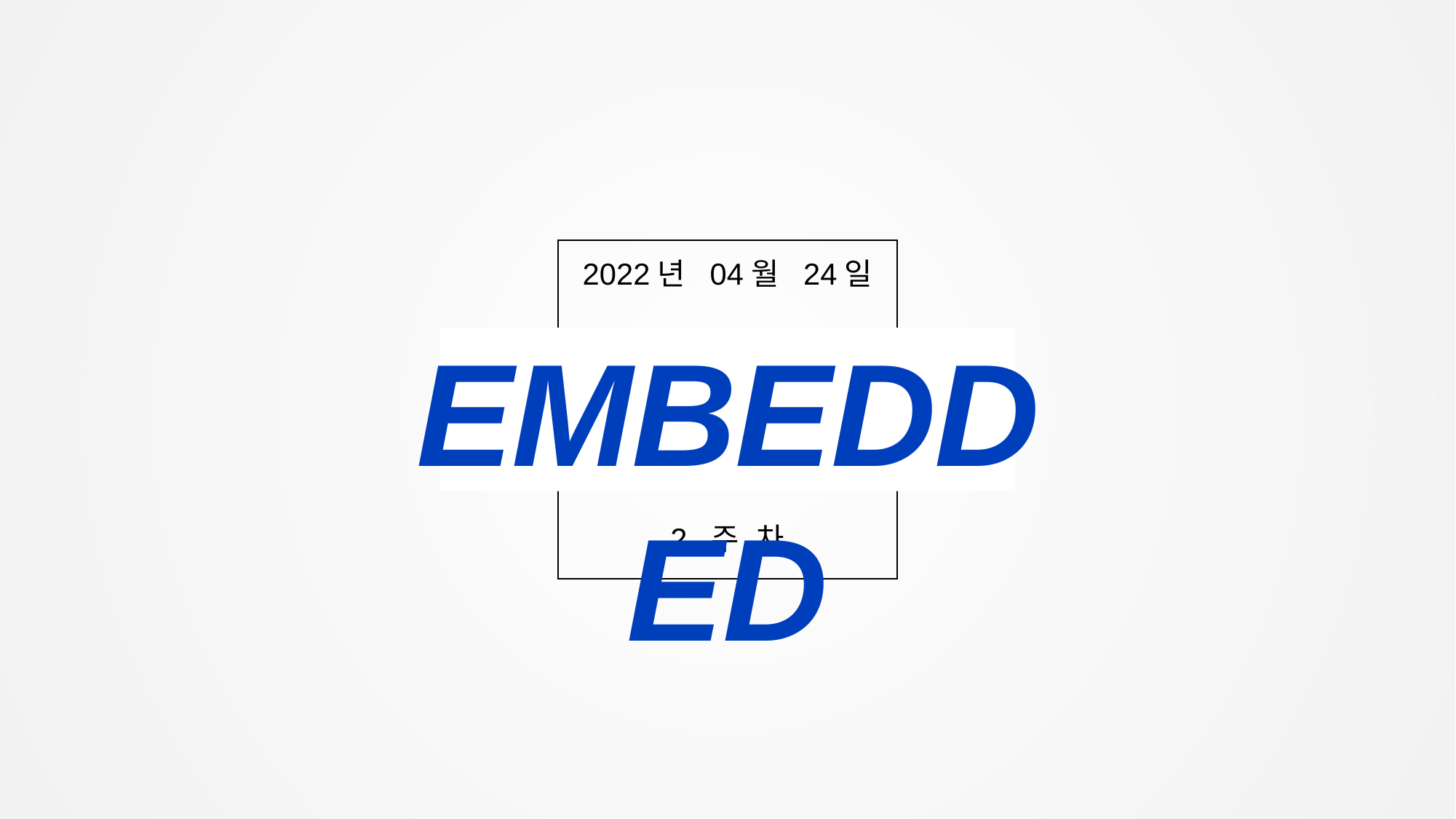

2022년  04월  24일
EMBEDDED

2  주  차